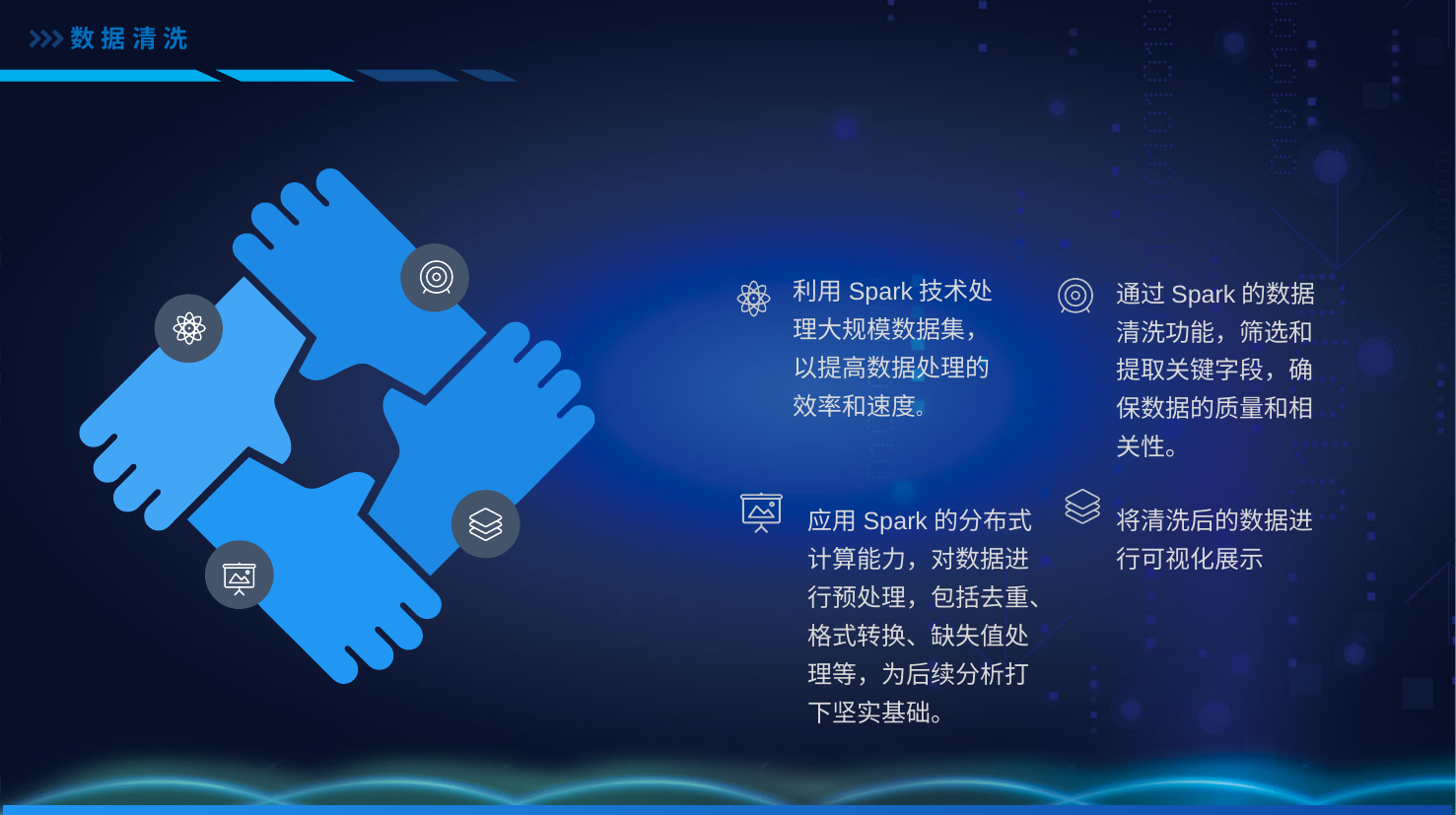

数据清洗

利用Spark技术处理大规模数据集，以提高数据处理的效率和速度。

通过Spark的数据清洗功能，筛选和提取关键字段，确保数据的质量和相关性。

将清洗后的数据进行可视化展示
应用Spark的分布式计算能力，对数据进行预处理，包括去重、格式转换、缺失值处理等，为后续分析打下坚实基础。